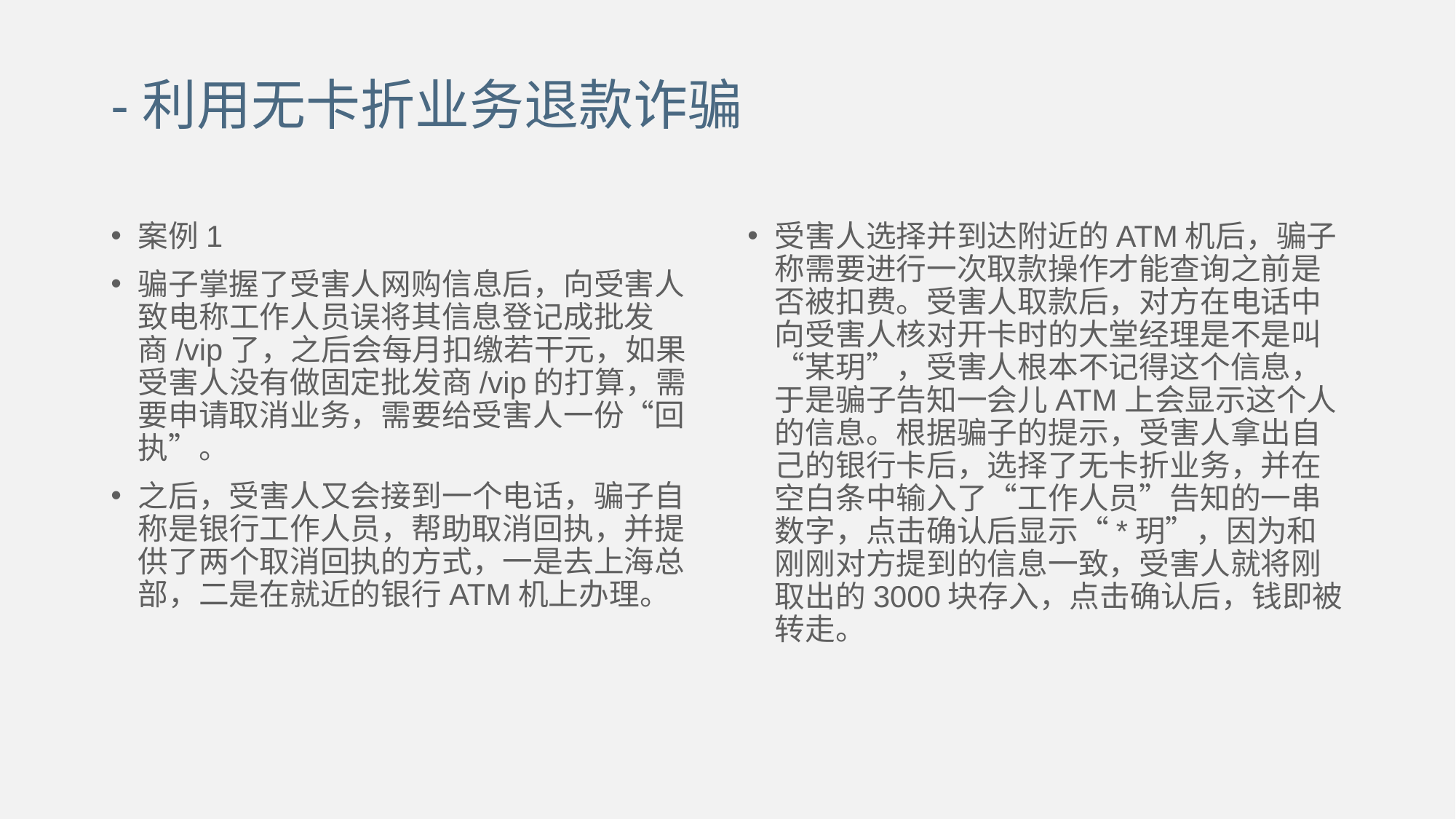

-利用无卡折业务退款诈骗
案例1
骗子掌握了受害人网购信息后，向受害人致电称工作人员误将其信息登记成批发商/vip了，之后会每月扣缴若干元，如果受害人没有做固定批发商/vip的打算，需要申请取消业务，需要给受害人一份“回执”。
之后，受害人又会接到一个电话，骗子自称是银行工作人员，帮助取消回执，并提供了两个取消回执的方式，一是去上海总部，二是在就近的银行ATM机上办理。
受害人选择并到达附近的ATM机后，骗子称需要进行一次取款操作才能查询之前是否被扣费。受害人取款后，对方在电话中向受害人核对开卡时的大堂经理是不是叫“某玥”，受害人根本不记得这个信息，于是骗子告知一会儿ATM上会显示这个人的信息。根据骗子的提示，受害人拿出自己的银行卡后，选择了无卡折业务，并在空白条中输入了“工作人员”告知的一串数字，点击确认后显示“*玥”，因为和刚刚对方提到的信息一致，受害人就将刚取出的3000块存入，点击确认后，钱即被转走。